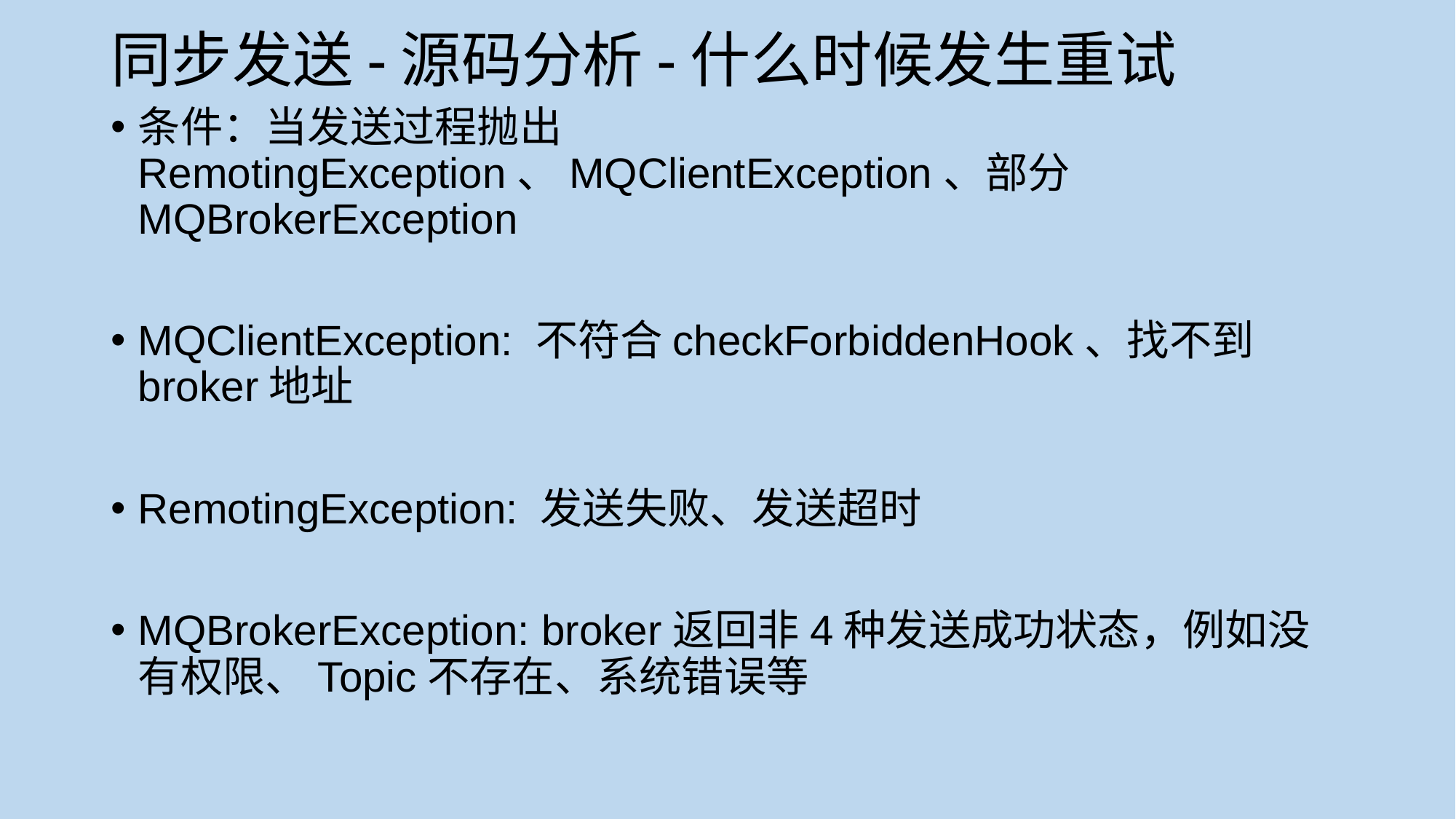

# 同步发送-源码分析-什么时候发生重试
条件：当发送过程抛出RemotingException、MQClientException、部分MQBrokerException

MQClientException: 不符合checkForbiddenHook、找不到broker地址

RemotingException: 发送失败、发送超时

MQBrokerException: broker返回非4种发送成功状态，例如没有权限、Topic不存在、系统错误等